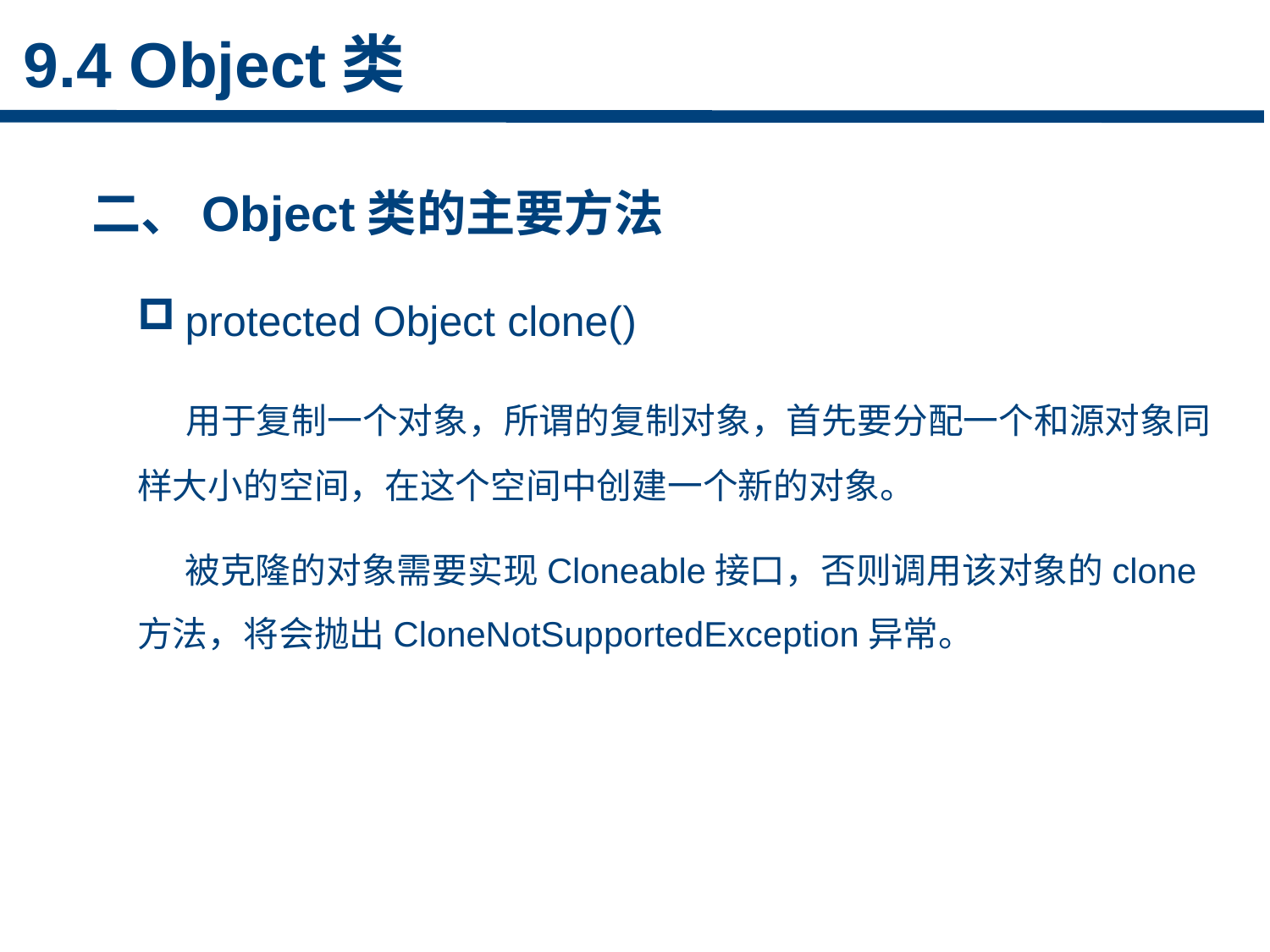

9.4 Object类
二、Object类的主要方法
protected Object clone()
    用于复制一个对象，所谓的复制对象，首先要分配一个和源对象同样大小的空间，在这个空间中创建一个新的对象。
     被克隆的对象需要实现Cloneable接口，否则调用该对象的clone方法，将会抛出CloneNotSupportedException异常。

点击添加文本
点击添加文本
点击添加文本
点击添加文本